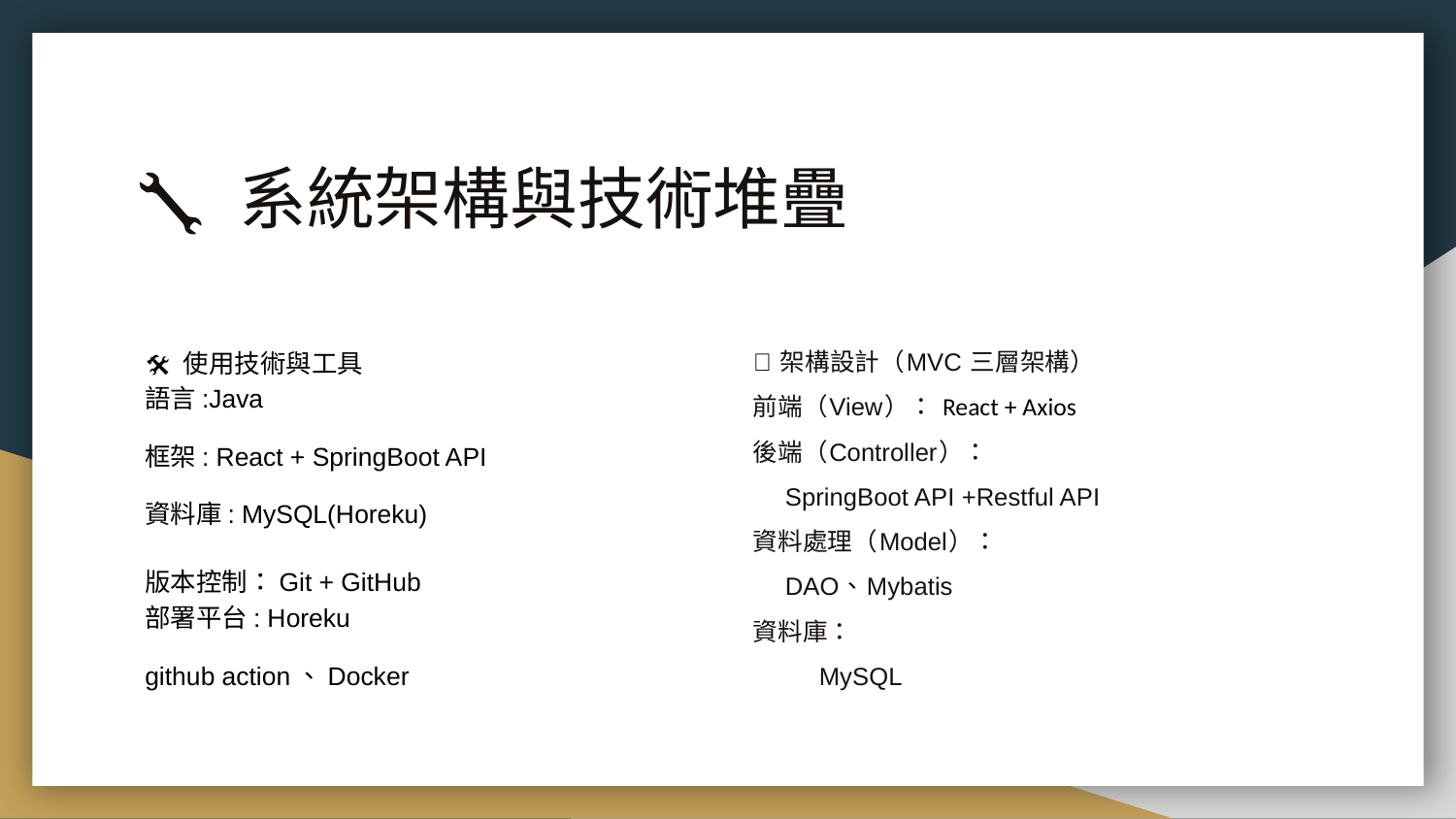

# 🔧 系統架構與技術堆疊
🛠 使用技術與工具
語言:Java
框架: React + SpringBoot API
資料庫: MySQL(Horeku)
版本控制：Git + GitHub
部署平台: Horeku
github action、Docker
🧱 架構設計（MVC 三層架構）
前端（View）： React + Axios
後端（Controller）：
  	SpringBoot API +Restful API
資料處理（Model）：
  	DAO、Mybatis
資料庫：
MySQL